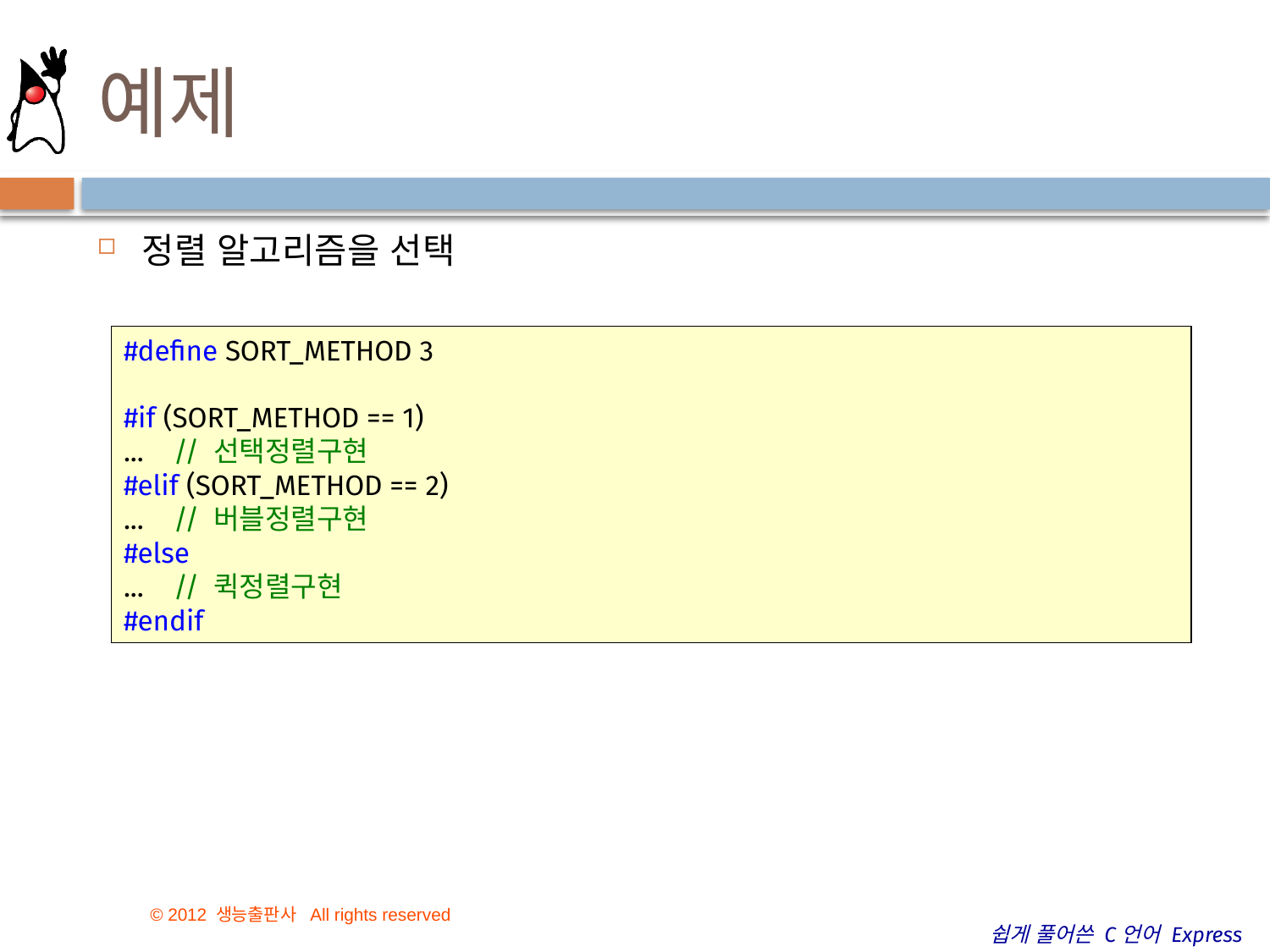

# 예제
정렬 알고리즘을 선택
#define SORT_METHOD 3

#if (SORT_METHOD == 1)
...    // 선택정렬구현
#elif (SORT_METHOD == 2)
...    // 버블정렬구현
#else
...    // 퀵정렬구현
#endif